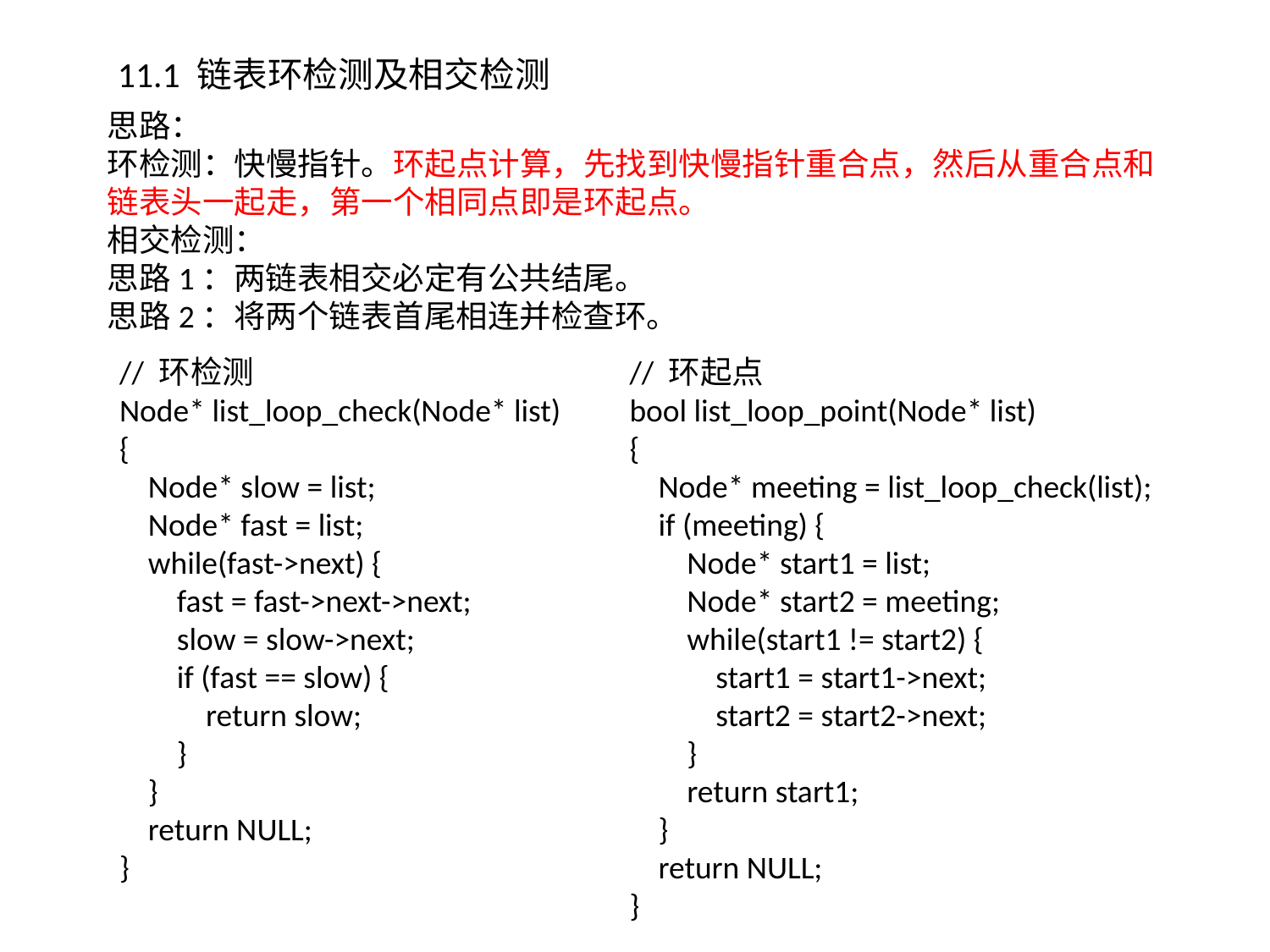

11.1 链表环检测及相交检测
思路：
环检测：快慢指针。环起点计算，先找到快慢指针重合点，然后从重合点和链表头一起走，第一个相同点即是环起点。
相交检测：
思路1：两链表相交必定有公共结尾。
思路2：将两个链表首尾相连并检查环。
// 环检测
Node* list_loop_check(Node* list)
{
    Node* slow = list;
    Node* fast = list;
    while(fast->next) {
        fast = fast->next->next;
        slow = slow->next;
        if (fast == slow) {
            return slow;
        }
    }
    return NULL;
}
// 环起点
bool list_loop_point(Node* list)
{
    Node* meeting = list_loop_check(list);
    if (meeting) {
        Node* start1 = list;
        Node* start2 = meeting;
        while(start1 != start2) {
            start1 = start1->next;
            start2 = start2->next;
        }
        return start1;
    }
    return NULL;
}